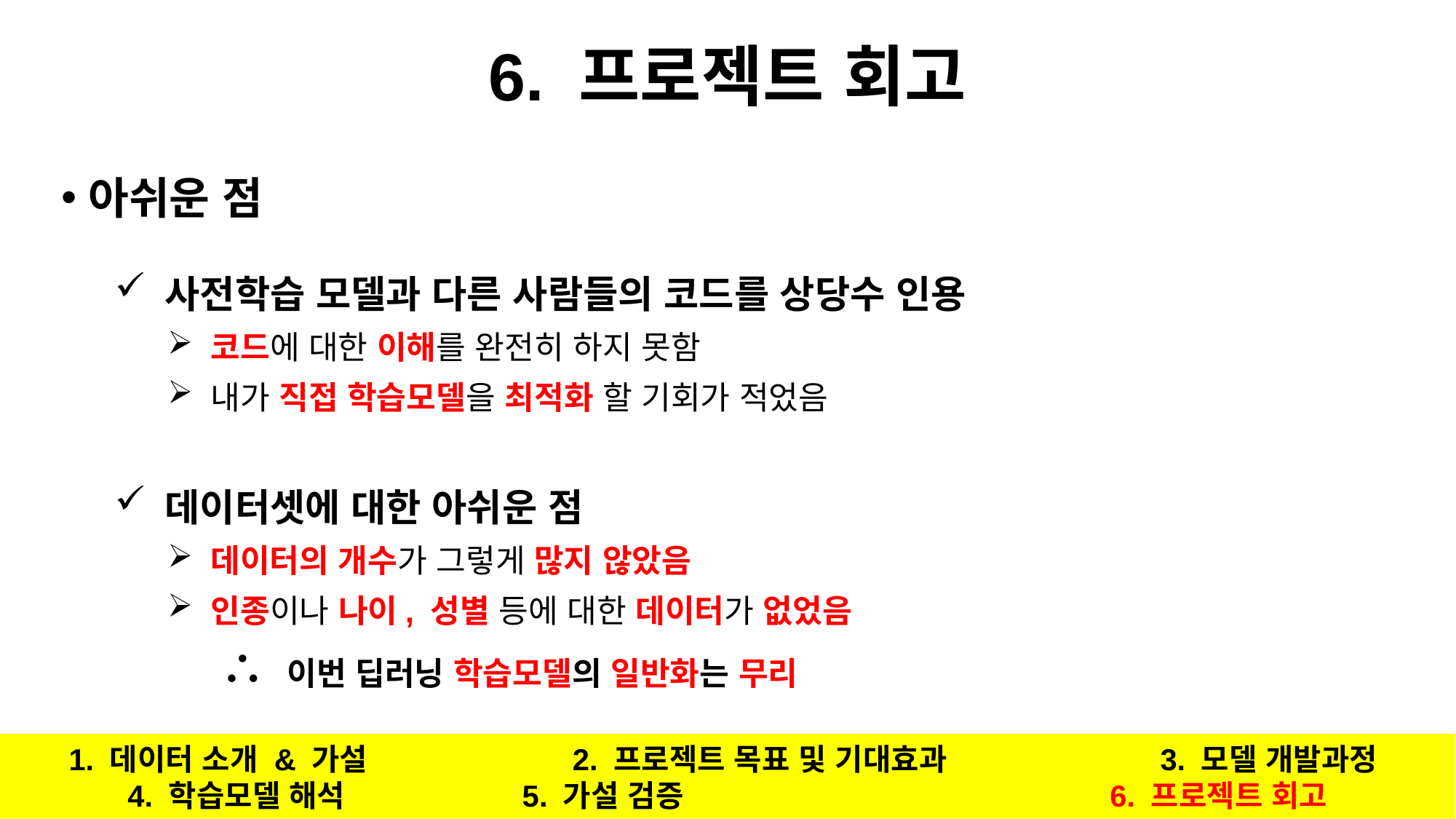

# 6. 프로젝트 회고
아쉬운 점

 사전학습 모델과 다른 사람들의 코드를 상당수 인용
 코드에 대한 이해를 완전히 하지 못함
 내가 직접 학습모델을 최적화 할 기회가 적었음

 데이터셋에 대한 아쉬운 점
 데이터의 개수가 그렇게 많지 않았음
 인종이나 나이, 성별 등에 대한 데이터가 없었음
∴ 이번 딥러닝 학습모델의 일반화는 무리
1. 데이터 소개 & 가설		       2. 프로젝트 목표 및 기대효과		3. 모델 개발과정
4. 학습모델 해석		       5. 가설 검증				6. 프로젝트 회고